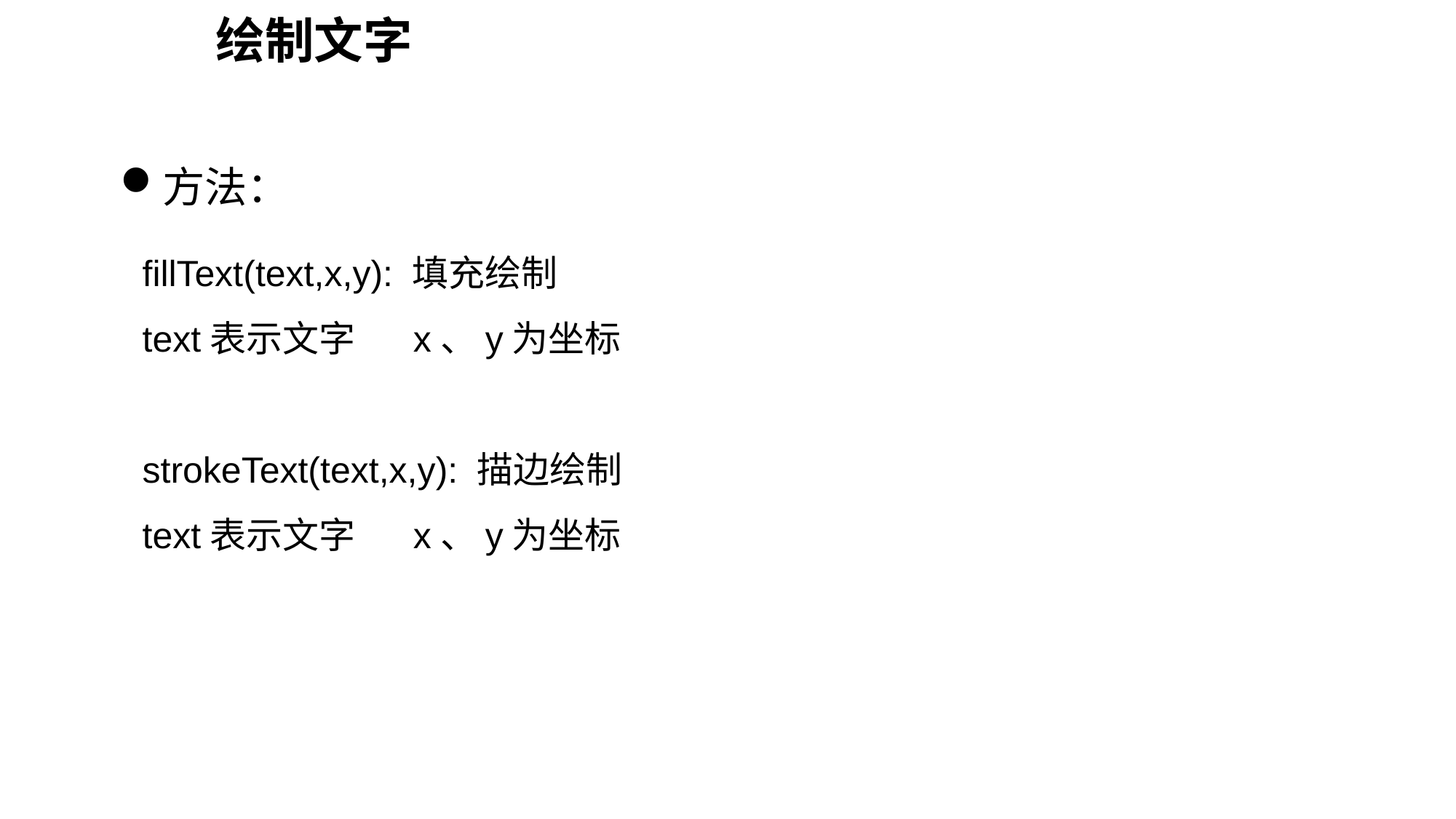

# 绘制文字
方法：
fillText(text,x,y): 填充绘制
text表示文字      x、y为坐标

strokeText(text,x,y): 描边绘制
text表示文字      x、y为坐标